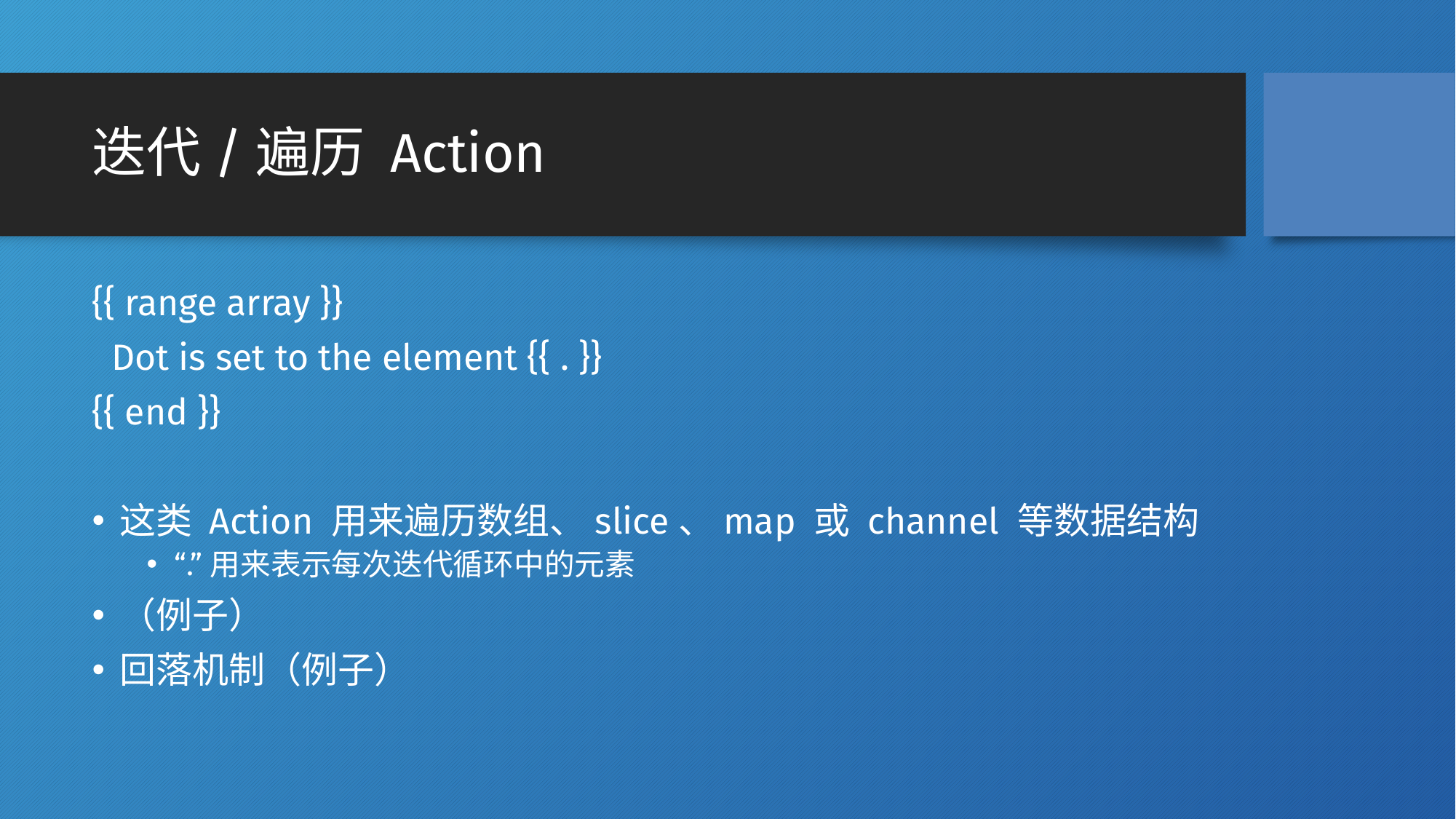

# 迭代/遍历 Action
{{ range array }}
  Dot is set to the element {{ . }}
{{ end }}

这类 Action 用来遍历数组、slice、map 或 channel 等数据结构
“.”用来表示每次迭代循环中的元素
（例子）
回落机制（例子）